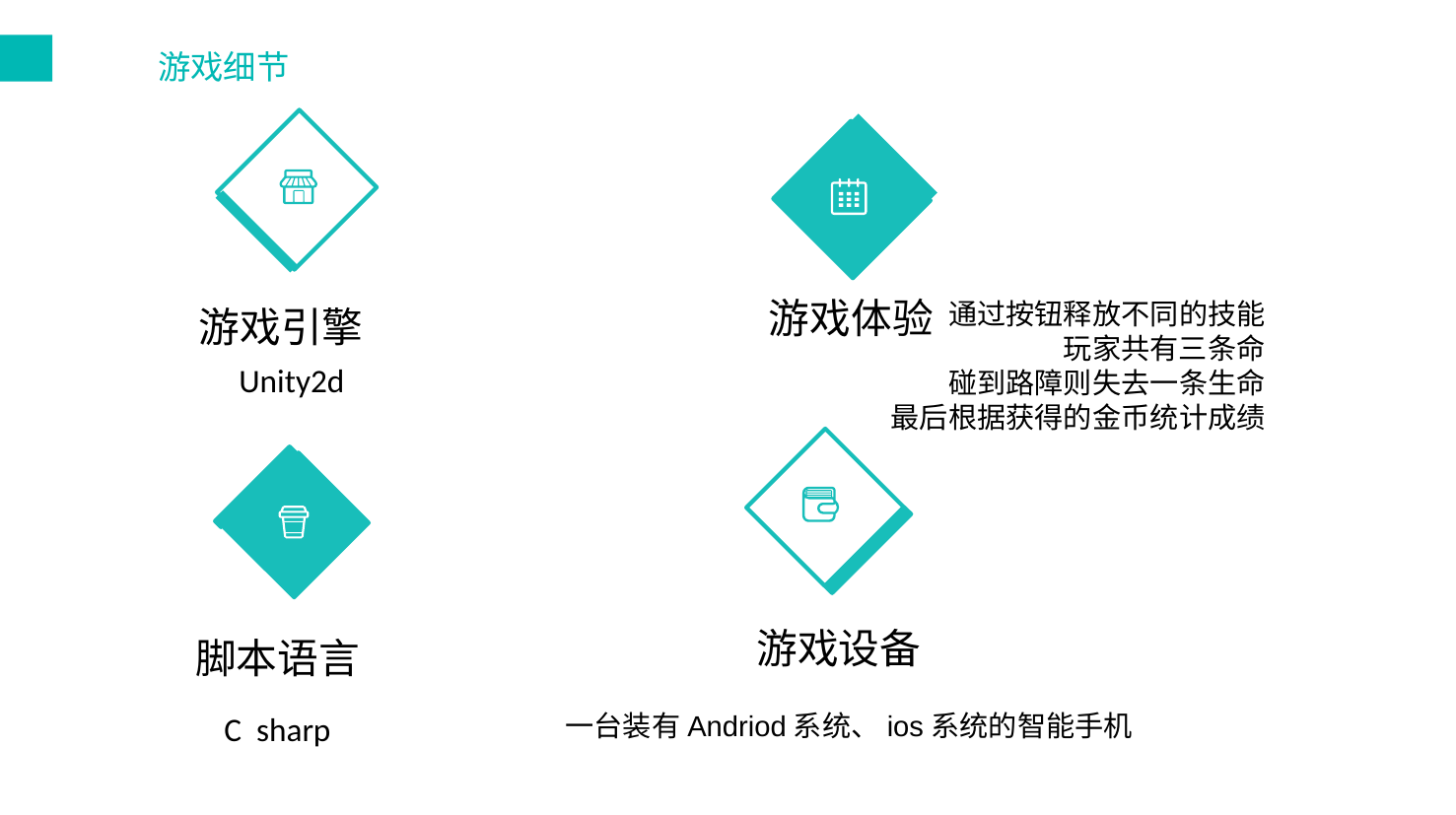

游戏细节

游戏体验
通过按钮释放不同的技能
玩家共有三条命
碰到路障则失去一条生命
最后根据获得的金币统计成绩
游戏引擎
Unity2d

游戏设备
脚本语言
C  sharp
一台装有Andriod系统、ios系统的智能手机